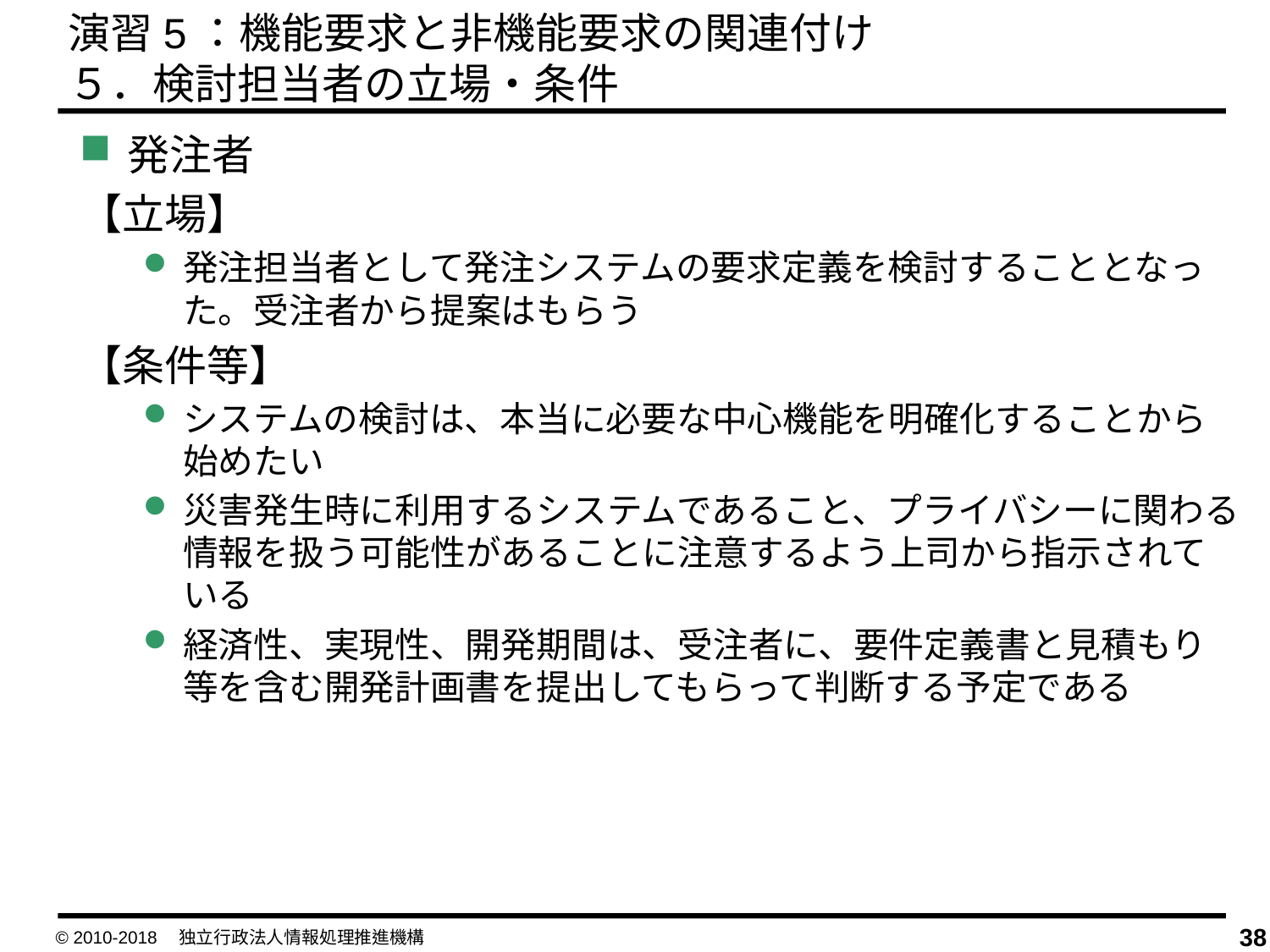

演習5：機能要求と非機能要求の関連付け
５．検討担当者の立場・条件
発注者
【立場】
発注担当者として発注システムの要求定義を検討することとなった。受注者から提案はもらう
【条件等】
システムの検討は、本当に必要な中心機能を明確化することから始めたい
災害発生時に利用するシステムであること、プライバシーに関わる情報を扱う可能性があることに注意するよう上司から指示されている
経済性、実現性、開発期間は、受注者に、要件定義書と見積もり等を含む開発計画書を提出してもらって判断する予定である